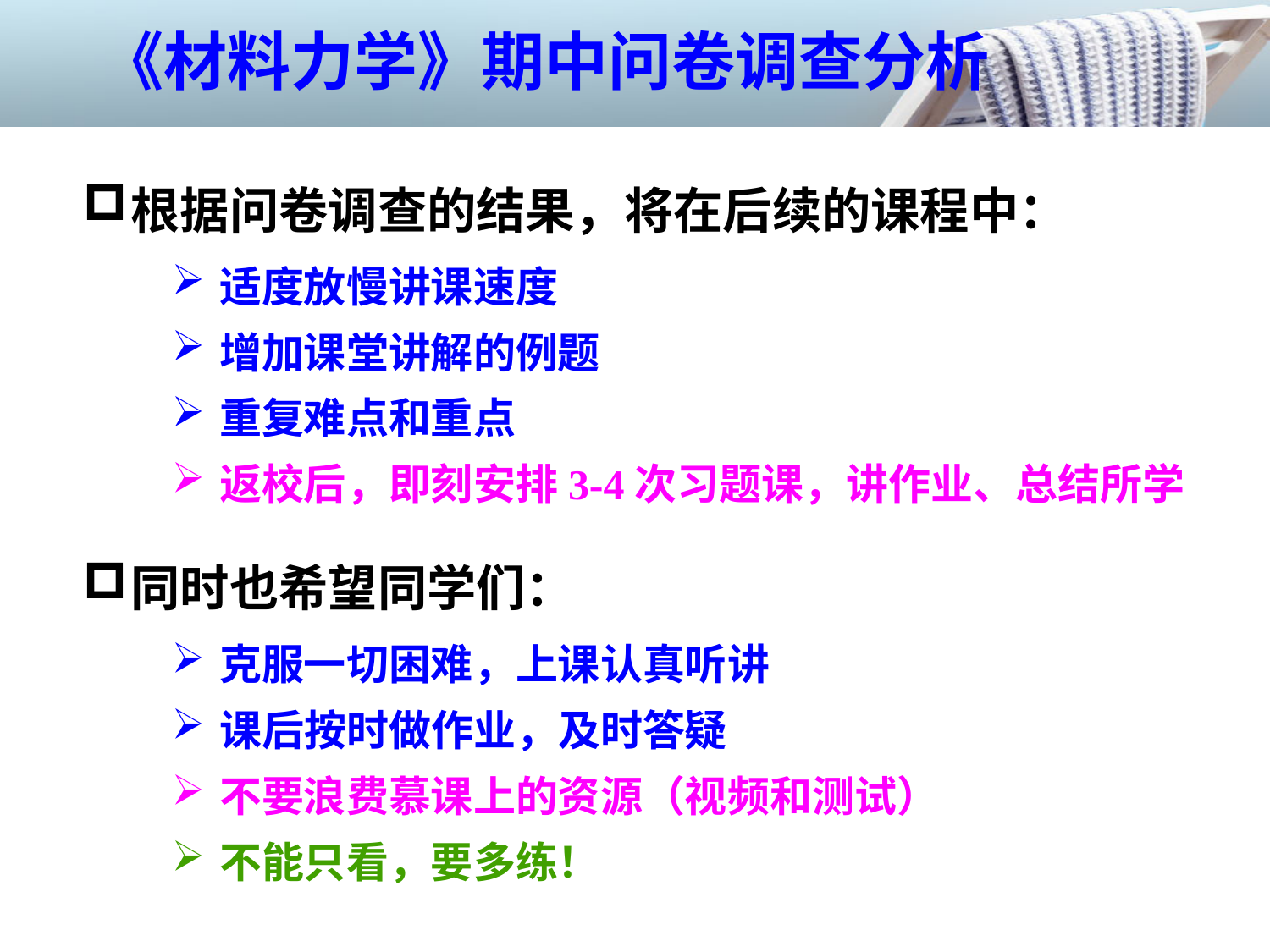

《材料力学》期中问卷调查分析
根据问卷调查的结果，将在后续的课程中：
适度放慢讲课速度
增加课堂讲解的例题
重复难点和重点
返校后，即刻安排3-4次习题课，讲作业、总结所学
同时也希望同学们：
克服一切困难，上课认真听讲
课后按时做作业，及时答疑
不要浪费慕课上的资源（视频和测试）
不能只看，要多练！